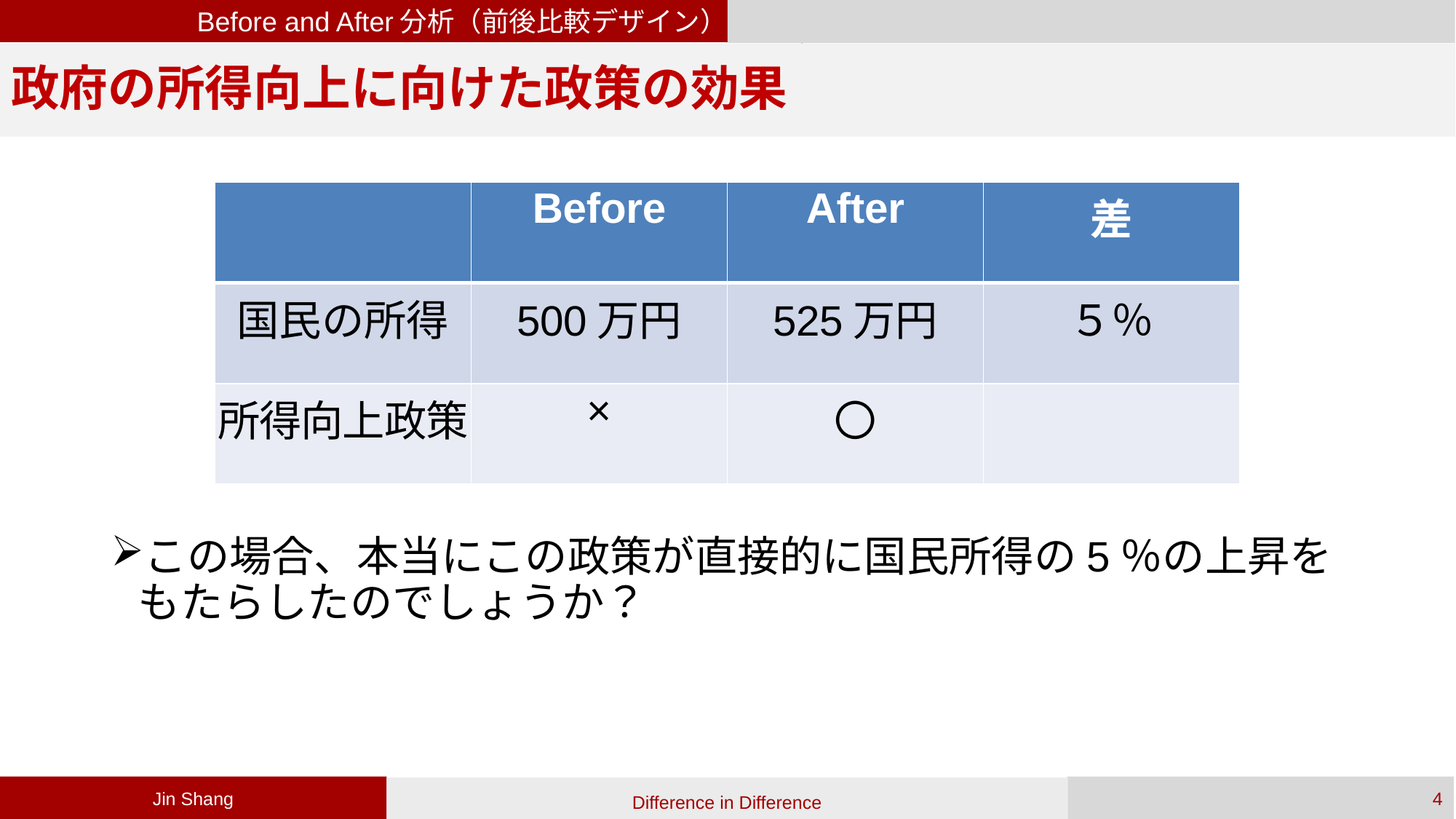

Before and After分析（前後比較デザイン）
The response of crude oil-importers and oil–exporters macroeconomic aggregates to crude oil price shocks
# 政府の所得向上に向けた政策の効果
|  | Before | After | 差 |
| --- | --- | --- | --- |
| 国民の所得 | 500万円 | 525万円 | ５％ |
| 所得向上政策 | × | 〇 |  |
この場合、本当にこの政策が直接的に国民所得の5％の上昇をもたらしたのでしょうか？
Jin Shang
4
Difference in Difference